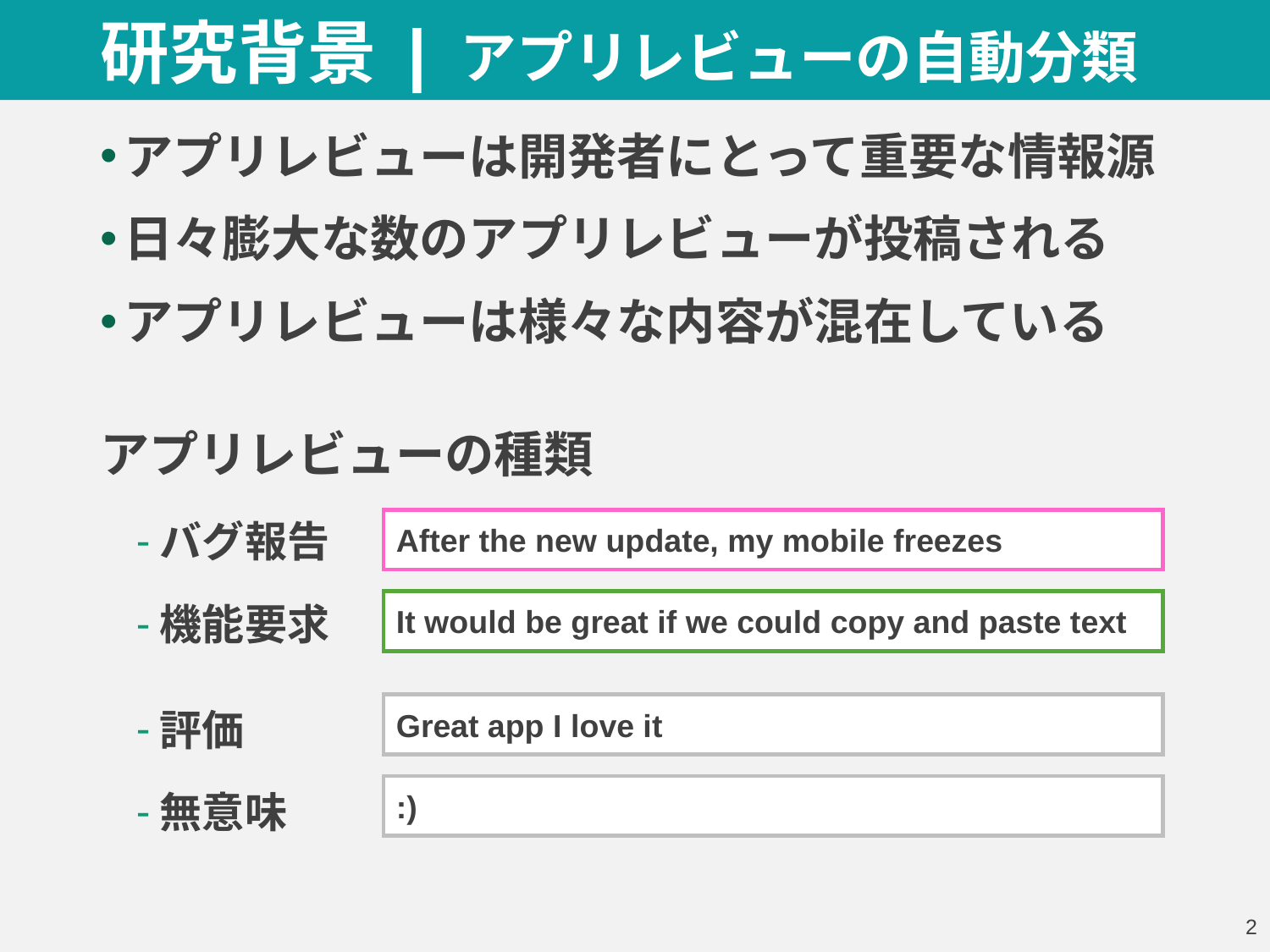

# 研究背景 | アプリレビューの自動分類
アプリレビューは開発者にとって重要な情報源

日々膨大な数のアプリレビューが投稿される

アプリレビューは様々な内容が混在している

アプリレビューの種類
バグ報告
機能要求

評価
無意味

After the new update, my mobile freezes
It would be great if we could copy and paste text
Great app I love it
:)
2